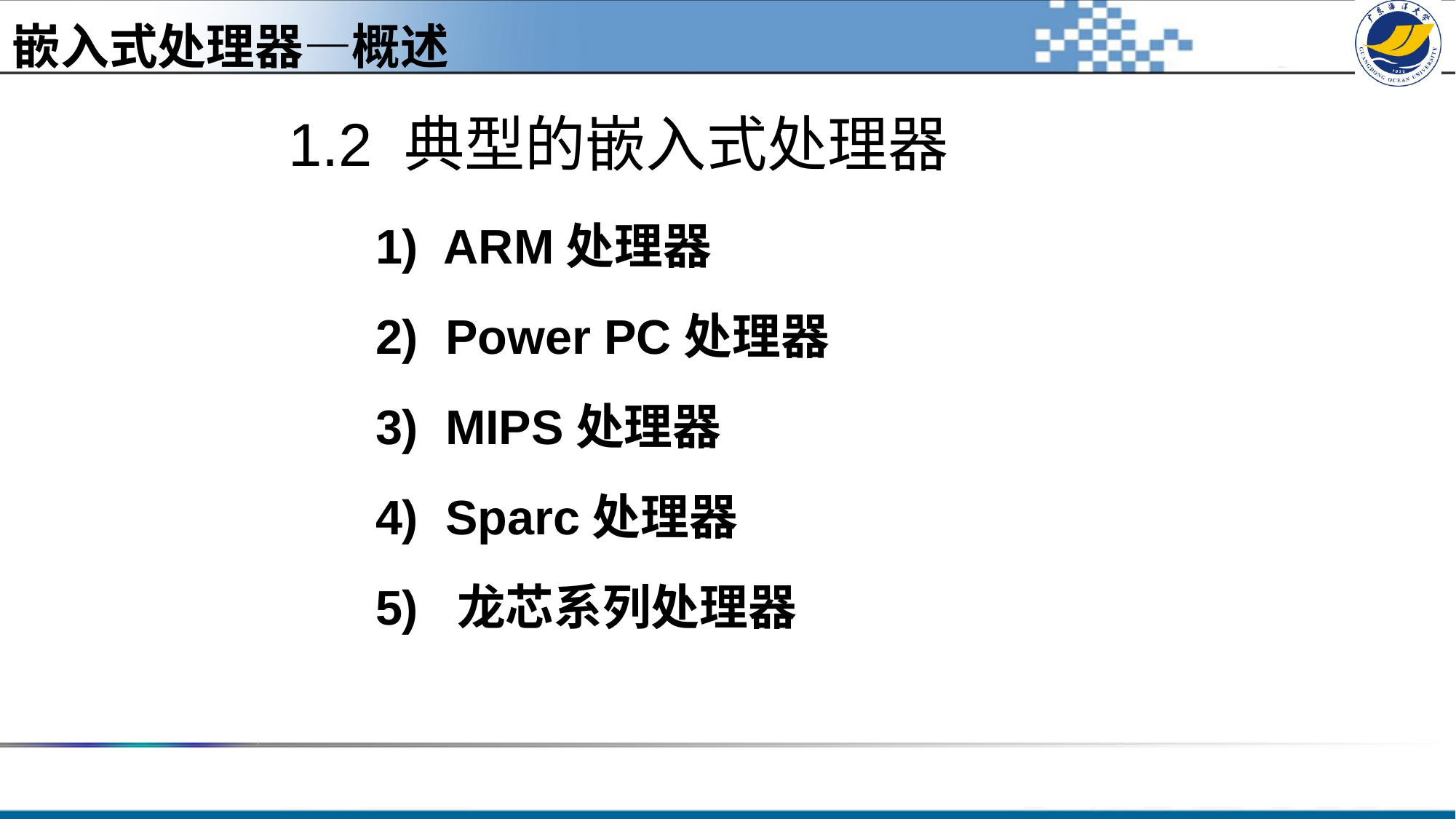

#
嵌入式处理器—概述
1.2 典型的嵌入式处理器
1)  ARM处理器
2)  Power PC处理器
3)  MIPS处理器
4)  Sparc处理器
5)  龙芯系列处理器
23